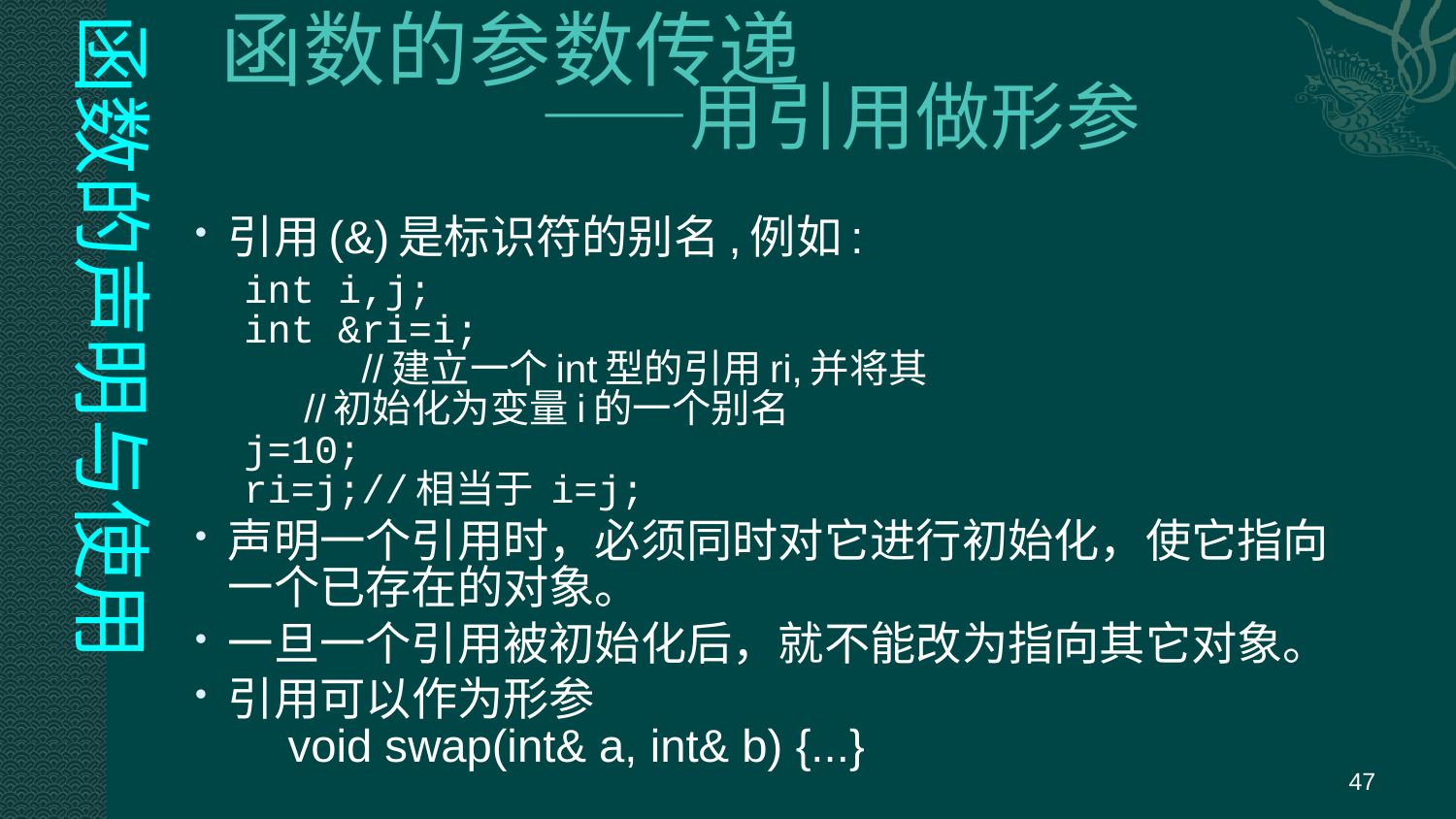

函数的声明与使用
# 函数的参数传递 ——用引用做形参
引用(&)是标识符的别名,例如:
int i,j;
int &ri=i;
     //建立一个int型的引用ri,并将其
      //初始化为变量i的一个别名
j=10;
ri=j;//相当于 i=j;
声明一个引用时，必须同时对它进行初始化，使它指向一个已存在的对象。
一旦一个引用被初始化后，就不能改为指向其它对象。
引用可以作为形参
     void swap(int& a, int& b) {...}
47